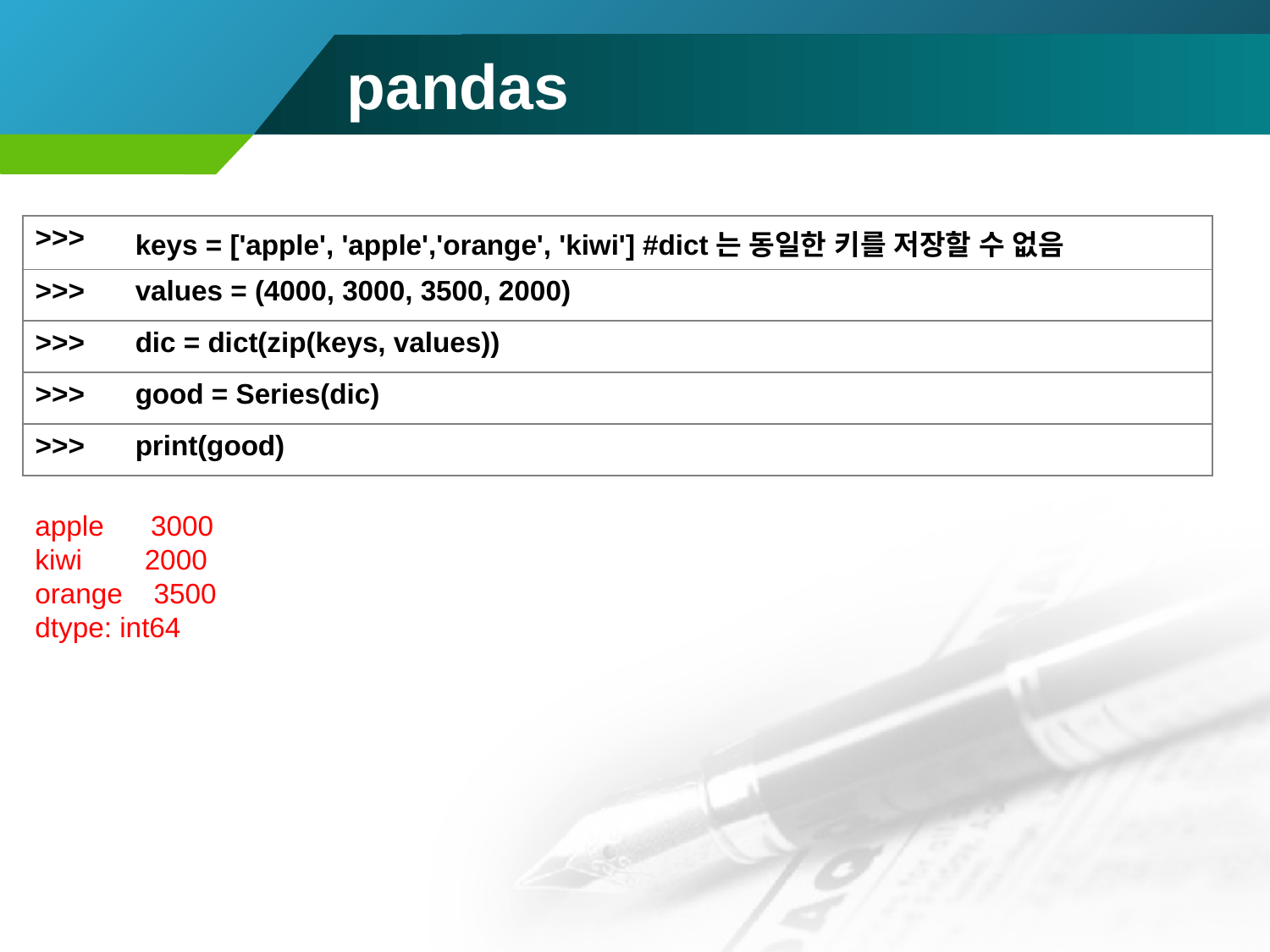

# pandas
| >>> | keys = ['apple', 'apple','orange', 'kiwi'] #dict는 동일한 키를 저장할 수 없음 |
| --- | --- |
| >>> | values = (4000, 3000, 3500, 2000) |
| >>> | dic = dict(zip(keys, values)) |
| >>> | good = Series(dic) |
| >>> | print(good) |
apple      3000
kiwi        2000
orange    3500
dtype: int64